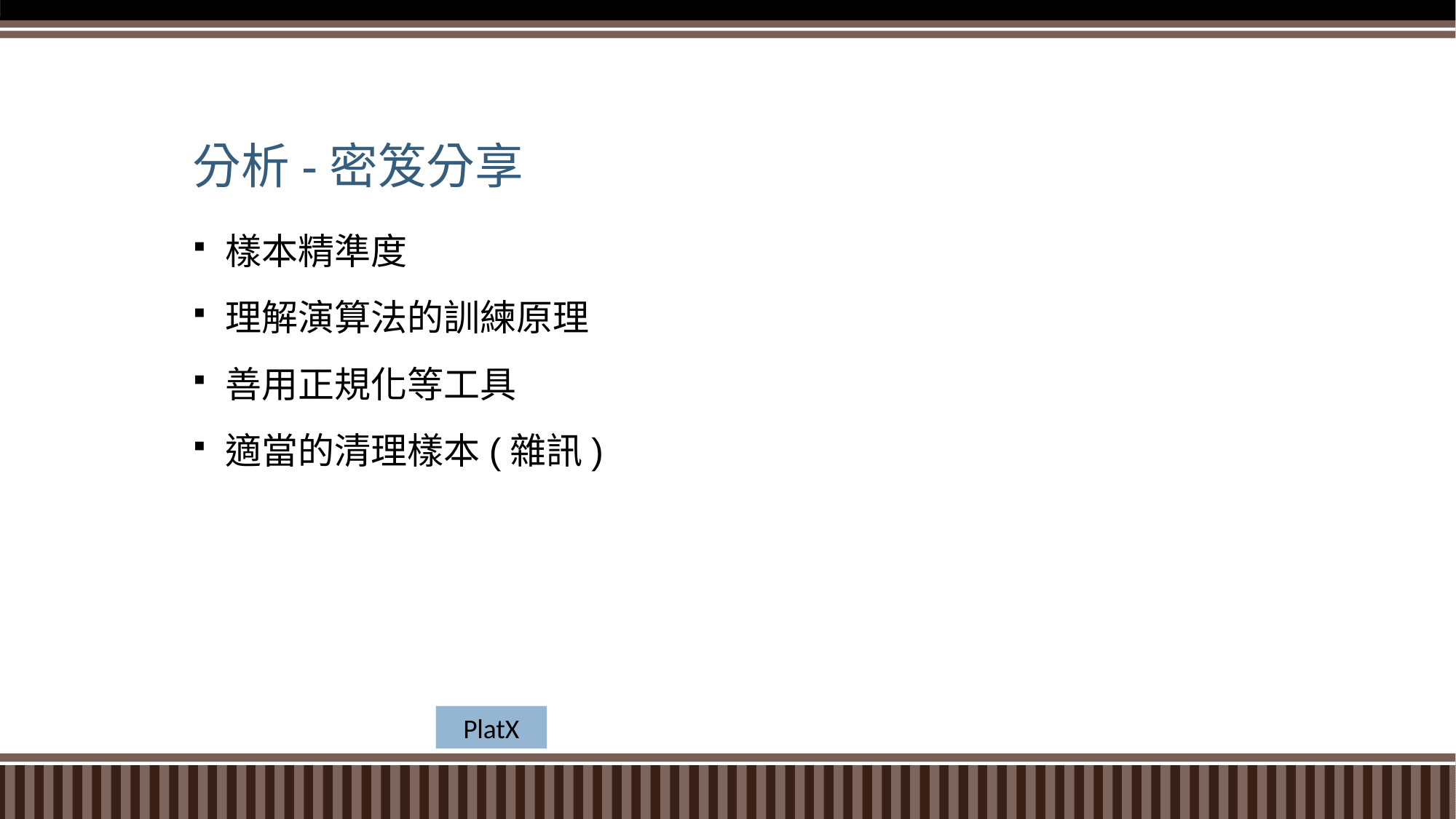

# 分析-密笈分享
樣本精準度
理解演算法的訓練原理
善用正規化等工具
適當的清理樣本(雜訊)

PlatX